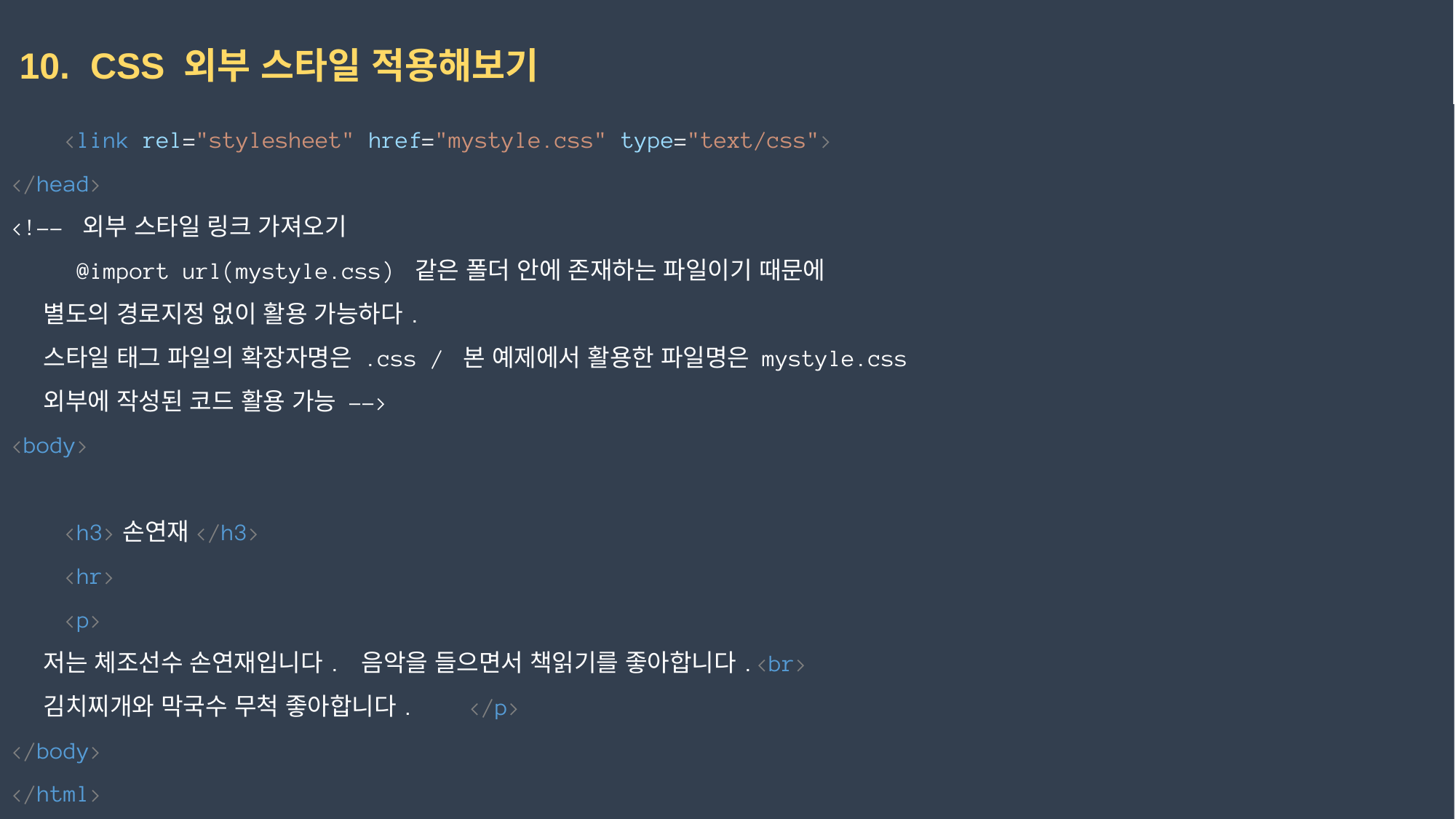

10.  CSS 외부 스타일 적용해보기
    <link rel="stylesheet" href="mystyle.css" type="text/css">
</head>
<!-- 외부 스타일 링크 가져오기
     @import url(mystyle.css) 같은 폴더 안에 존재하는 파일이기 때문에
    별도의 경로지정 없이 활용 가능하다.
    스타일 태그 파일의 확장자명은 .css / 본 예제에서 활용한 파일명은 mystyle.css
    외부에 작성된 코드 활용 가능 -->
<body>

    <h3>손연재</h3>
    <hr>
    <p>
    저는 체조선수 손연재입니다. 음악을 들으면서 책읽기를 좋아합니다.<br>
    김치찌개와 막국수 무척 좋아합니다.    </p>
</body>
</html>

2023-02-13
권민지